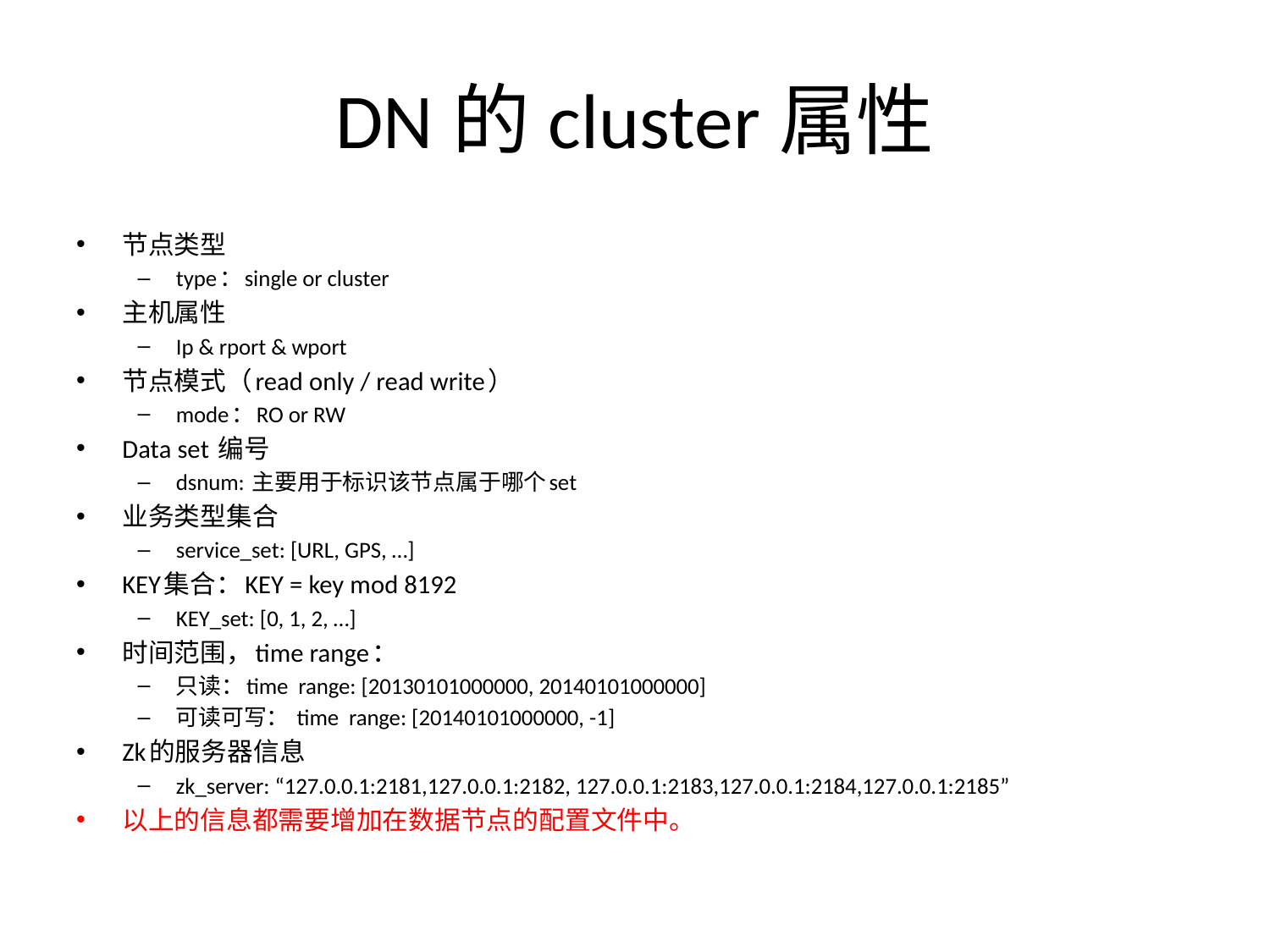

# DN的cluster属性
节点类型
type：single or cluster
主机属性
Ip & rport & wport
节点模式（read only / read write）
mode：RO or RW
Data set 编号
dsnum: 主要用于标识该节点属于哪个set
业务类型集合
service_set: [URL, GPS, …]
KEY集合：KEY = key mod 8192
KEY_set: [0, 1, 2, …]
时间范围，time range：
只读：time  range: [20130101000000, 20140101000000]
可读可写： time  range: [20140101000000, -1]
Zk的服务器信息
zk_server: “127.0.0.1:2181,127.0.0.1:2182, 127.0.0.1:2183,127.0.0.1:2184,127.0.0.1:2185”
以上的信息都需要增加在数据节点的配置文件中。